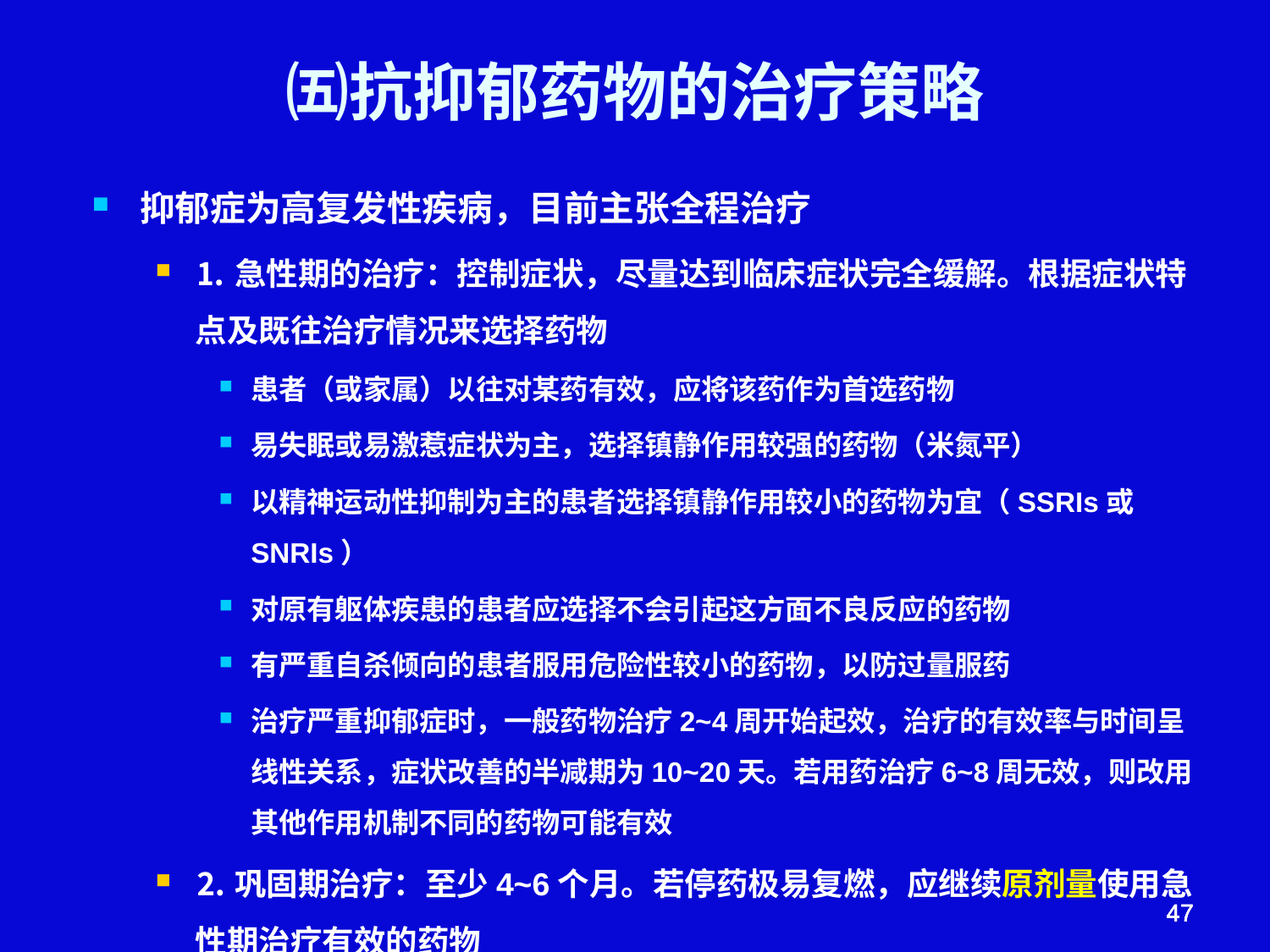

# ㈤抗抑郁药物的治疗策略
抑郁症为高复发性疾病，目前主张全程治疗
⒈急性期的治疗：控制症状，尽量达到临床症状完全缓解。根据症状特点及既往治疗情况来选择药物
患者（或家属）以往对某药有效，应将该药作为首选药物
易失眠或易激惹症状为主，选择镇静作用较强的药物（米氮平）
以精神运动性抑制为主的患者选择镇静作用较小的药物为宜（SSRIs或SNRIs）
对原有躯体疾患的患者应选择不会引起这方面不良反应的药物
有严重自杀倾向的患者服用危险性较小的药物，以防过量服药
治疗严重抑郁症时，一般药物治疗2~4周开始起效，治疗的有效率与时间呈线性关系，症状改善的半减期为10~20天。若用药治疗6~8周无效，则改用其他作用机制不同的药物可能有效
⒉巩固期治疗：至少4~6个月。若停药极易复燃，应继续原剂量使用急性期治疗有效的药物
47
47
47
47
47
47